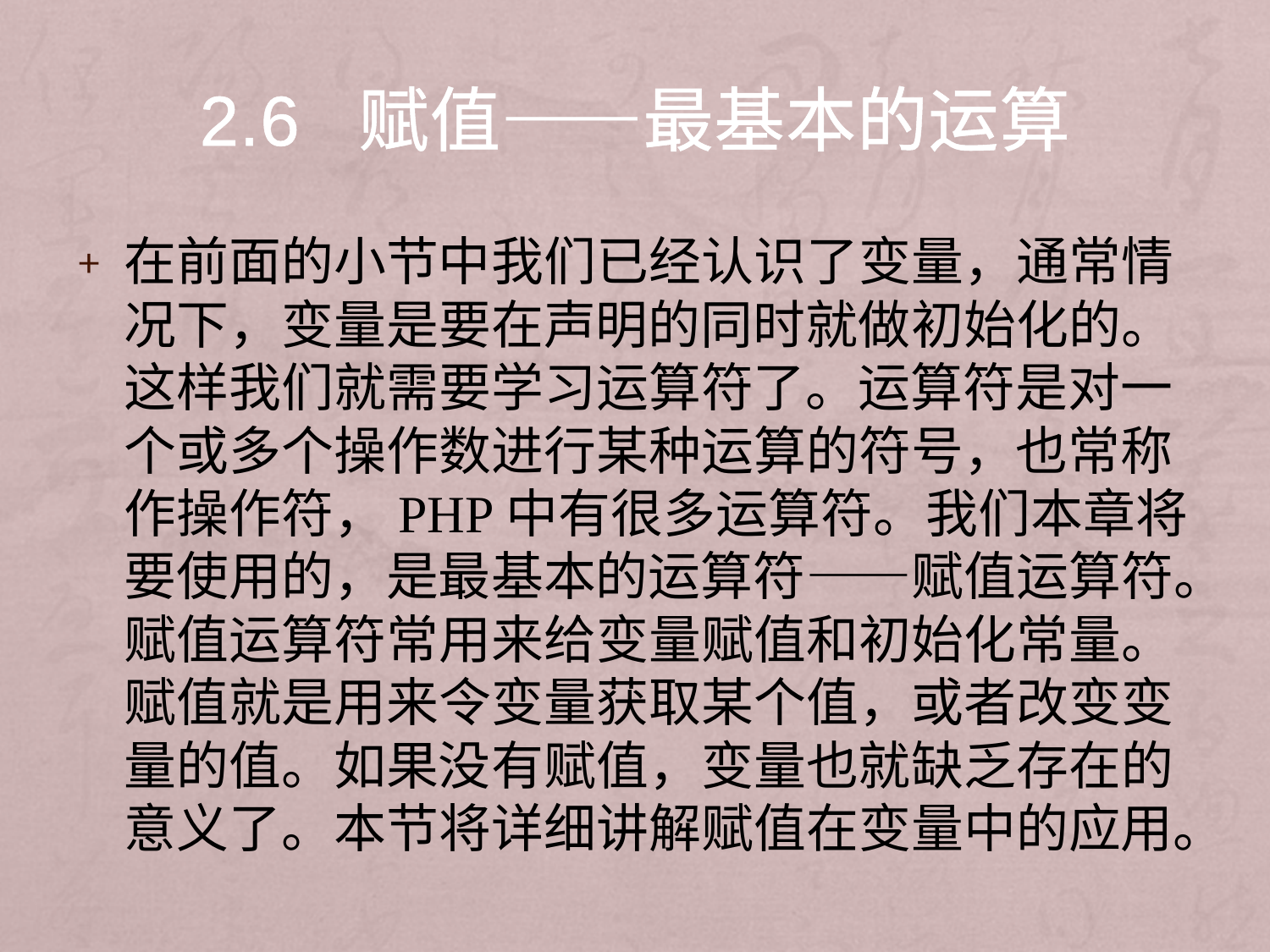

# 2.6  赋值——最基本的运算
在前面的小节中我们已经认识了变量，通常情况下，变量是要在声明的同时就做初始化的。这样我们就需要学习运算符了。运算符是对一个或多个操作数进行某种运算的符号，也常称作操作符，PHP中有很多运算符。我们本章将要使用的，是最基本的运算符——赋值运算符。赋值运算符常用来给变量赋值和初始化常量。赋值就是用来令变量获取某个值，或者改变变量的值。如果没有赋值，变量也就缺乏存在的意义了。本节将详细讲解赋值在变量中的应用。